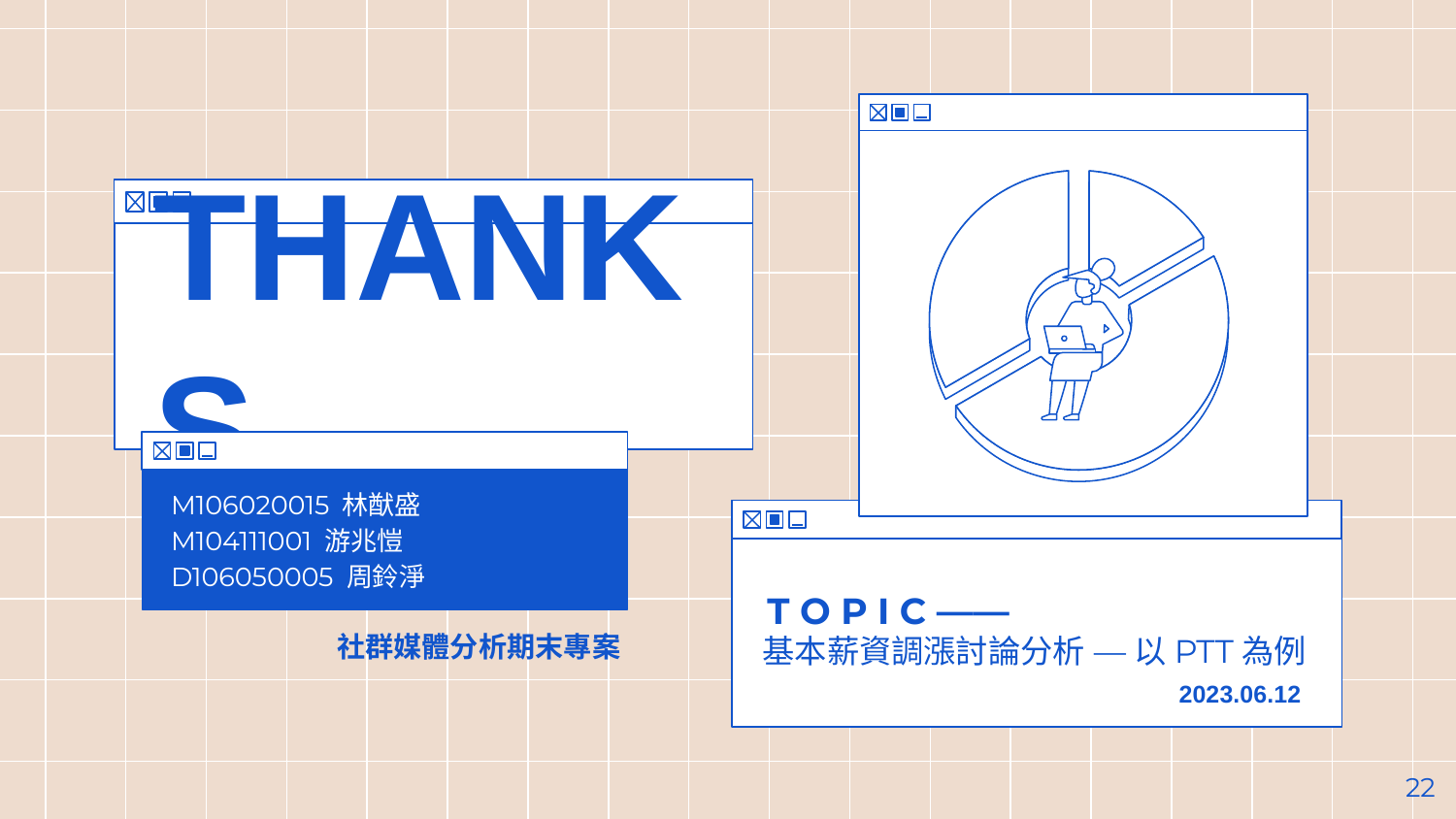

# THANKS

M106020015 林猷盛
M104111001 游兆愷
D106050005 周鈴淨
T O P I C ——

基本薪資調漲討論分析 — 以PTT為例
社群媒體分析期末專案
2023.06.12
22